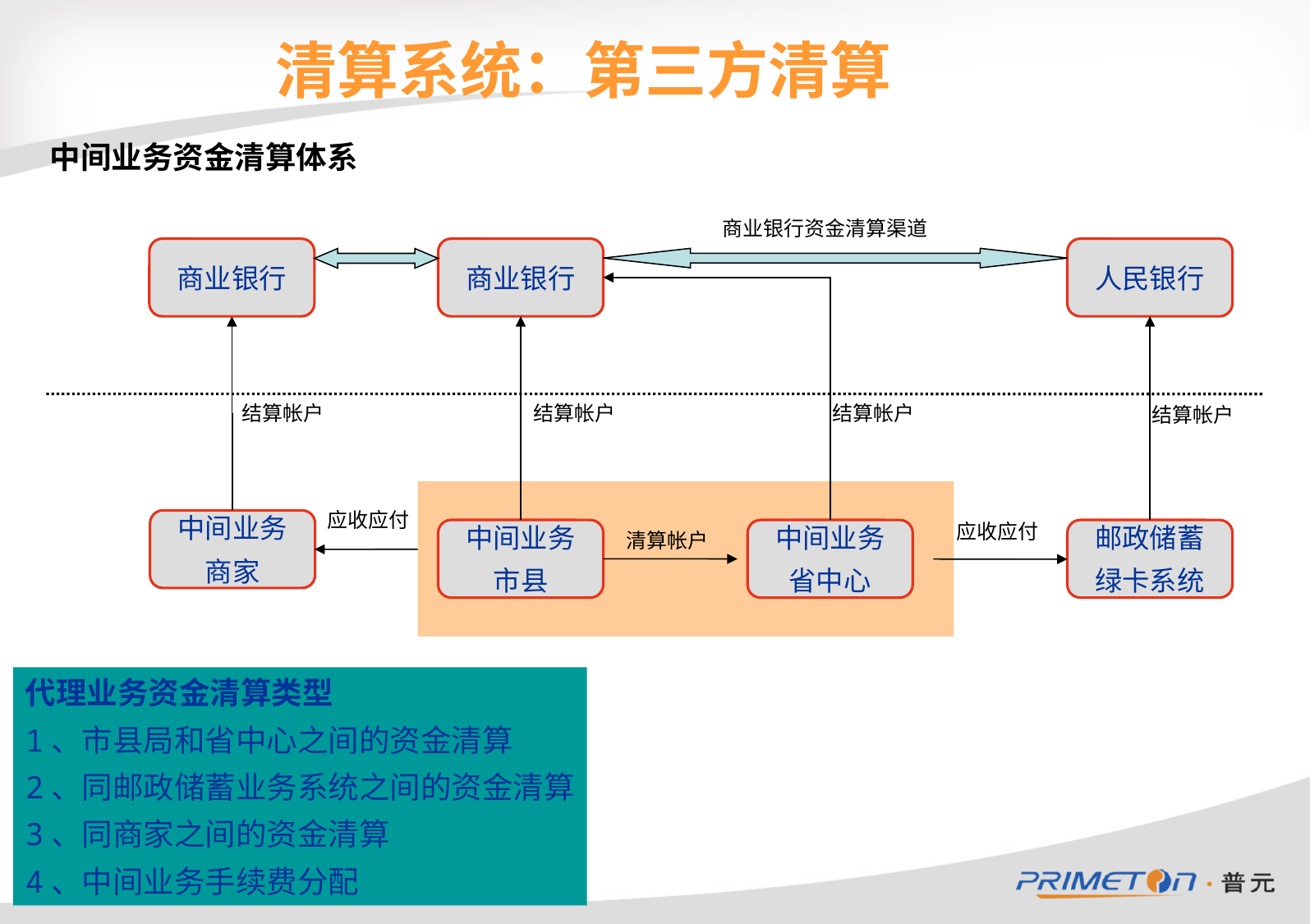

# 清算系统：第三方清算
中间业务资金清算体系
商业银行资金清算渠道
商业银行
商业银行
人民银行

结算帐户
结算帐户
结算帐户
结算帐户

应收应付
中间业务
商家
应收应付
中间业务
市县
中间业务
省中心
邮政储蓄
绿卡系统
清算帐户

代理业务资金清算类型
1、市县局和省中心之间的资金清算
2、同邮政储蓄业务系统之间的资金清算
3、同商家之间的资金清算
4、中间业务手续费分配